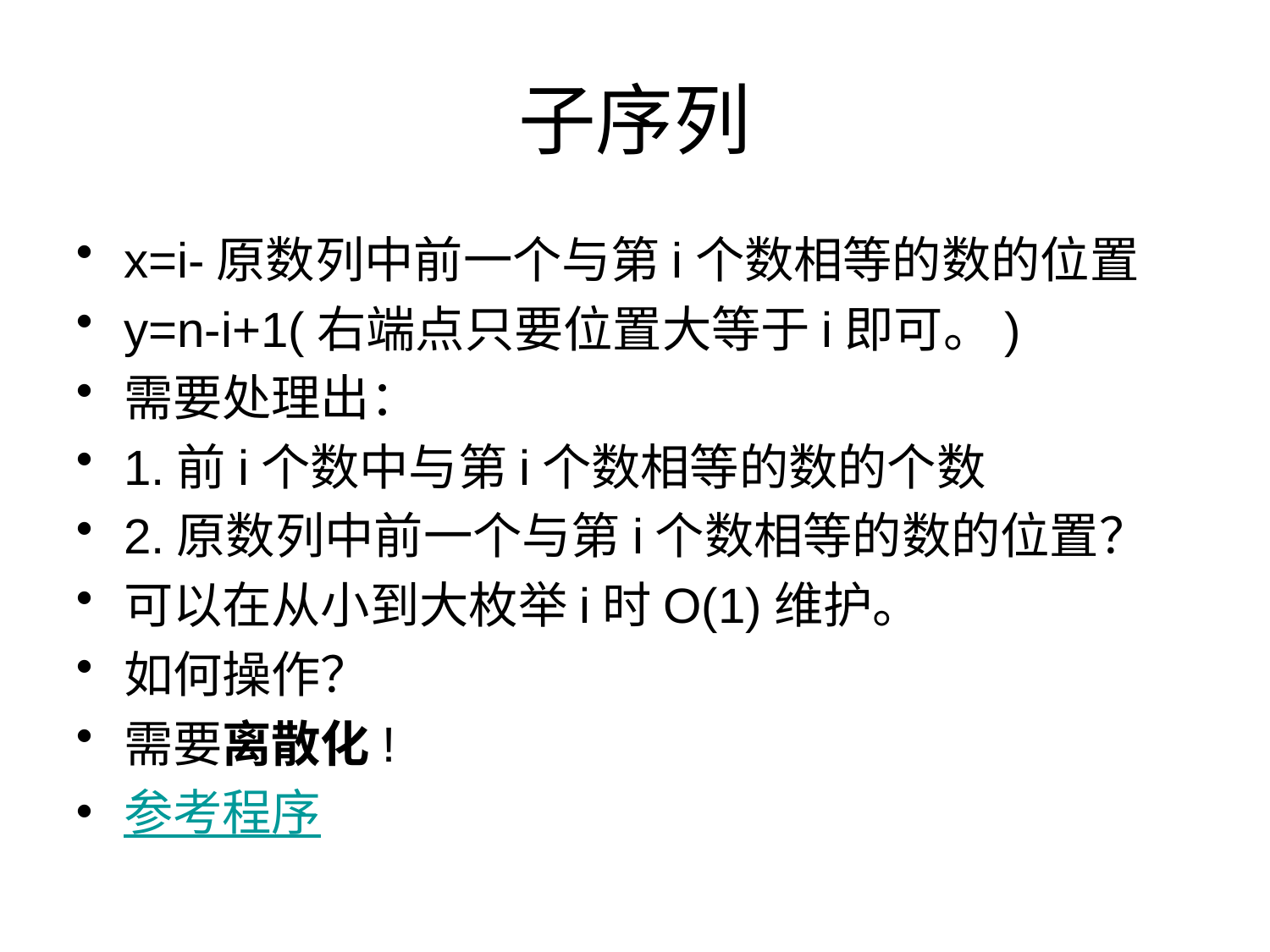

# 子序列
x=i-原数列中前一个与第i个数相等的数的位置
y=n-i+1(右端点只要位置大等于i即可。)
需要处理出：
1.前i个数中与第i个数相等的数的个数
2.原数列中前一个与第i个数相等的数的位置？
可以在从小到大枚举i时O(1)维护。
如何操作？
需要离散化!
参考程序